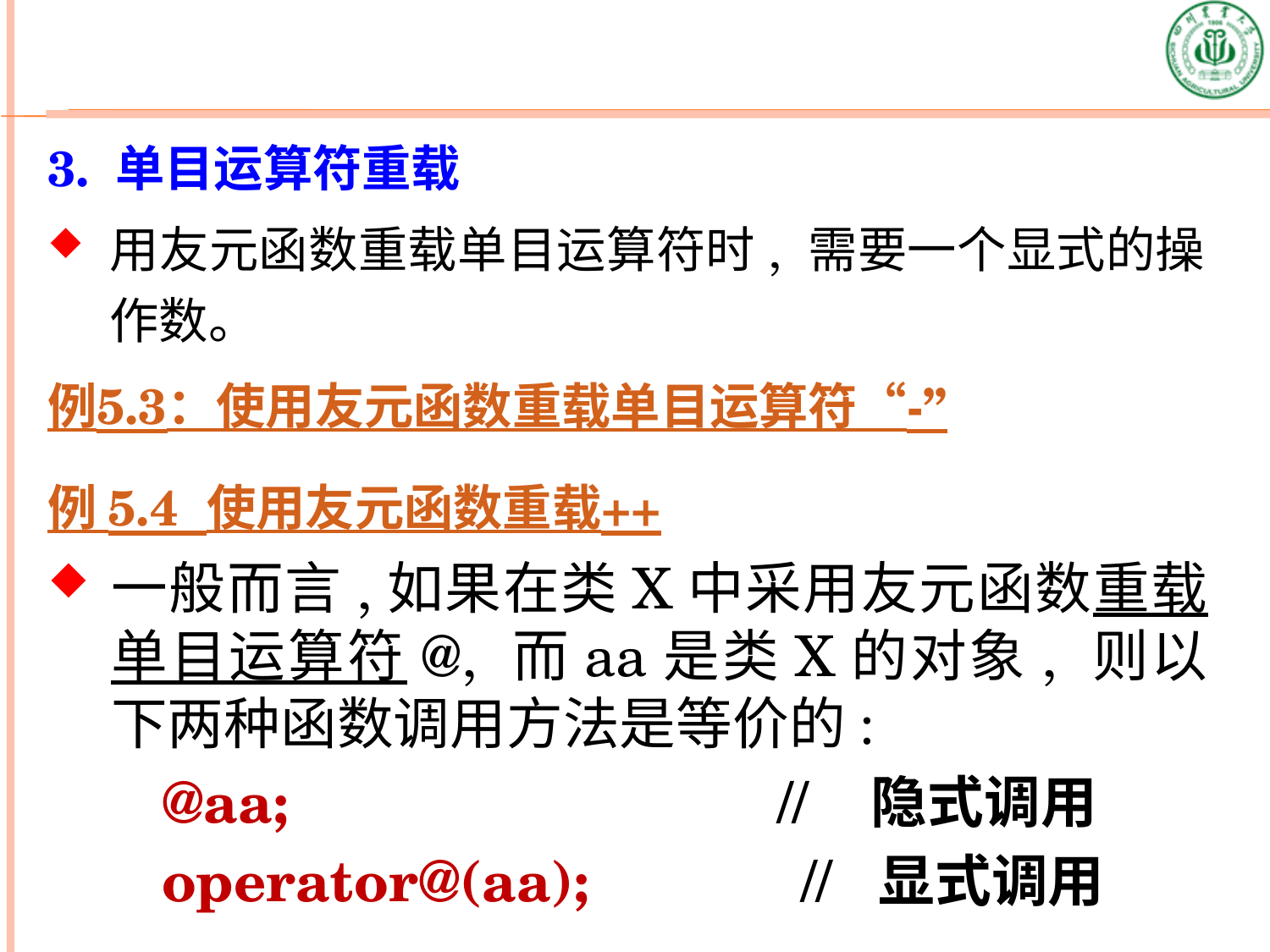

3. 单目运算符重载
用友元函数重载单目运算符时, 需要一个显式的操作数。
例5.3：使用友元函数重载单目运算符“-”
例 5.4  使用友元函数重载++
一般而言,如果在类X中采用友元函数重载单目运算符@, 而aa是类X的对象, 则以下两种函数调用方法是等价的:
       @aa;                              //   隐式调用
       operator@(aa);             //  显式调用